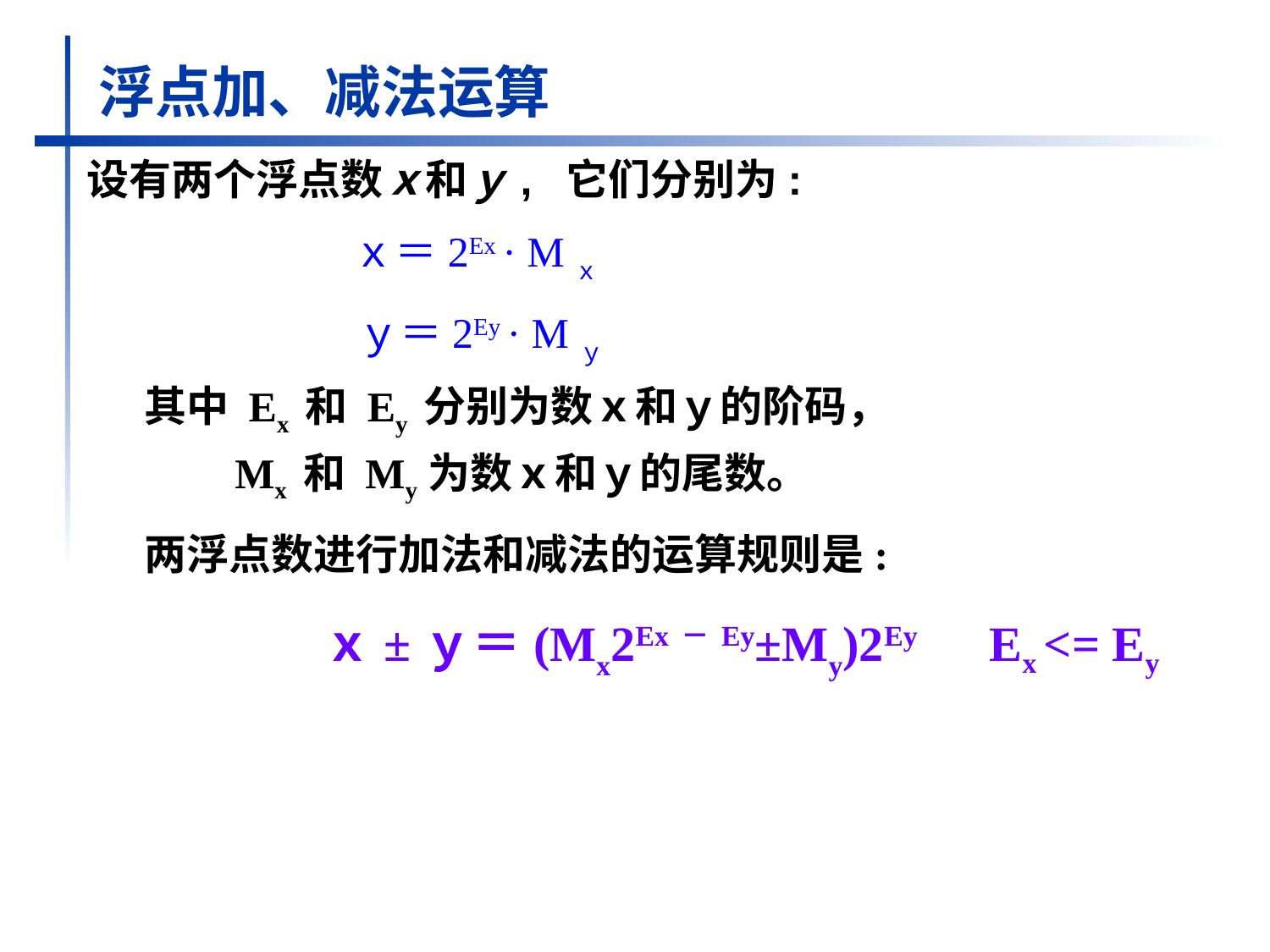

浮点加、减法运算
设有两个浮点数ｘ和ｙ,  它们分别为:
         ｘ＝2Ex · Mｘ
       ｙ＝2Ey · Mｙ
     其中 Ex 和 Ey 分别为数ｘ和ｙ的阶码，
              Mx 和 My为数ｘ和ｙ的尾数。
     两浮点数进行加法和减法的运算规则是:

                    ｘ±ｙ＝(Mx2Ex－Ey±My)2Ey          Ex <= Ey